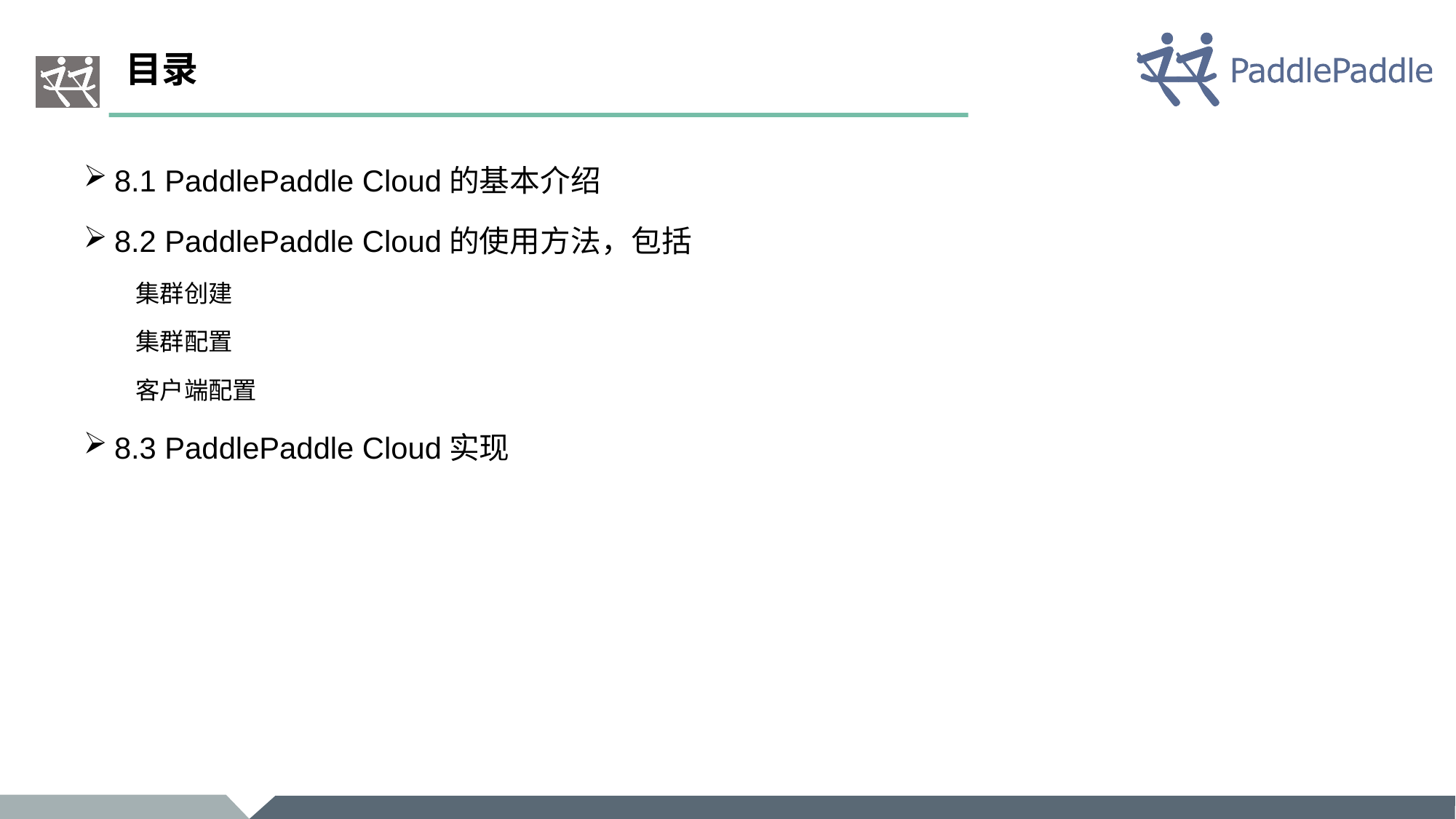

# 目录
8.1 PaddlePaddle Cloud的基本介绍
8.2 PaddlePaddle Cloud的使用方法，包括
 集群创建
 集群配置
 客户端配置
8.3 PaddlePaddle Cloud实现